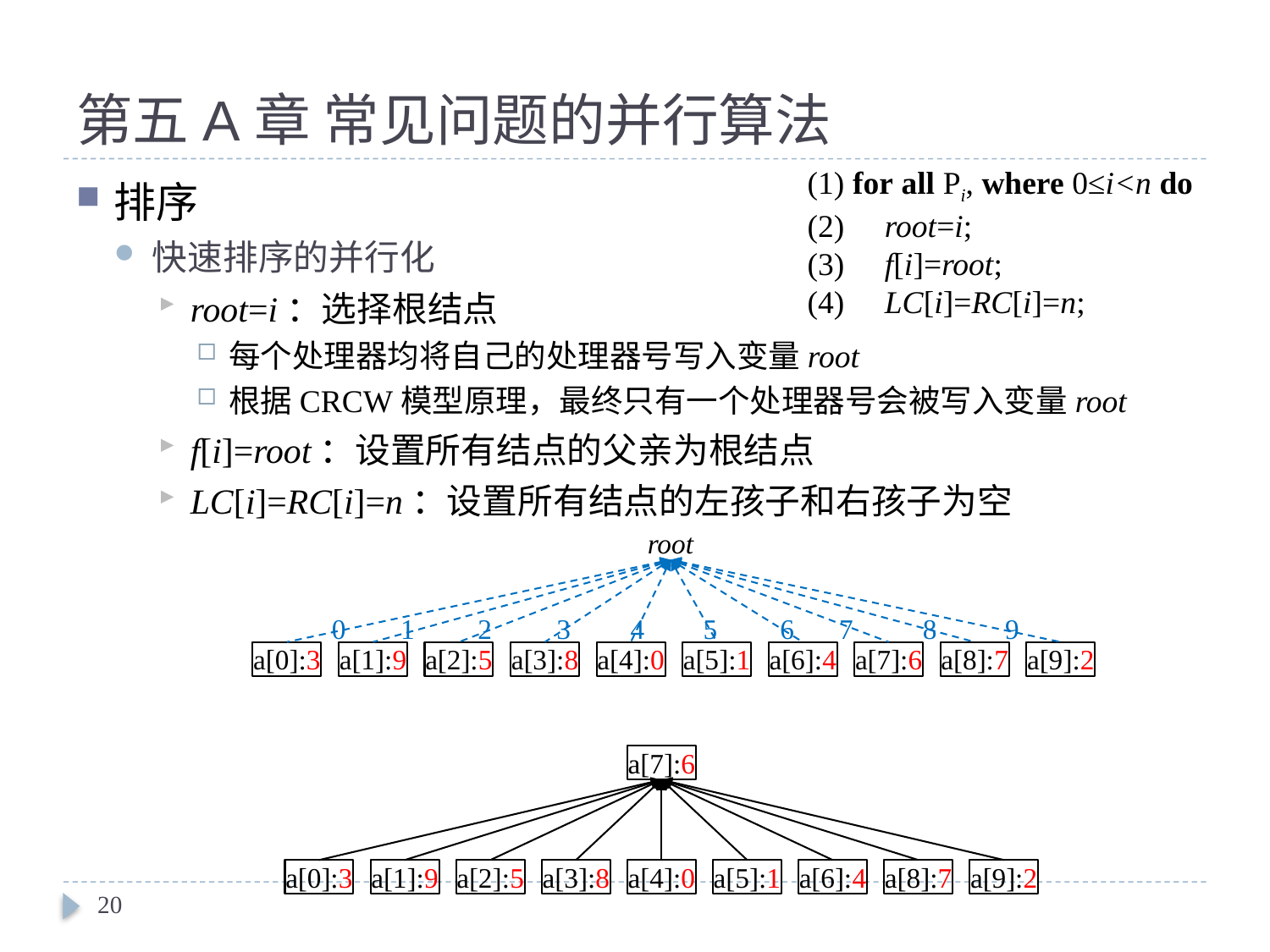

# 第五A章 常见问题的并行算法
(1) for all Pi, where 0≤i<n do
(2)     root=i;
(3)     f[i]=root;
(4)     LC[i]=RC[i]=n;
排序
快速排序的并行化
root=i：选择根结点
每个处理器均将自己的处理器号写入变量root
根据CRCW模型原理，最终只有一个处理器号会被写入变量root
f[i]=root：设置所有结点的父亲为根结点
LC[i]=RC[i]=n：设置所有结点的左孩子和右孩子为空
root
0
1
2
3
4
5
6
7
8
9
a[0]:3
a[1]:9
a[2]:5
a[3]:8
a[4]:0
a[5]:1
a[6]:4
a[7]:6
a[8]:7
a[9]:2
a[7]:6
a[0]:3
a[1]:9
a[2]:5
a[3]:8
a[4]:0
a[5]:1
a[6]:4
a[8]:7
a[9]:2
20